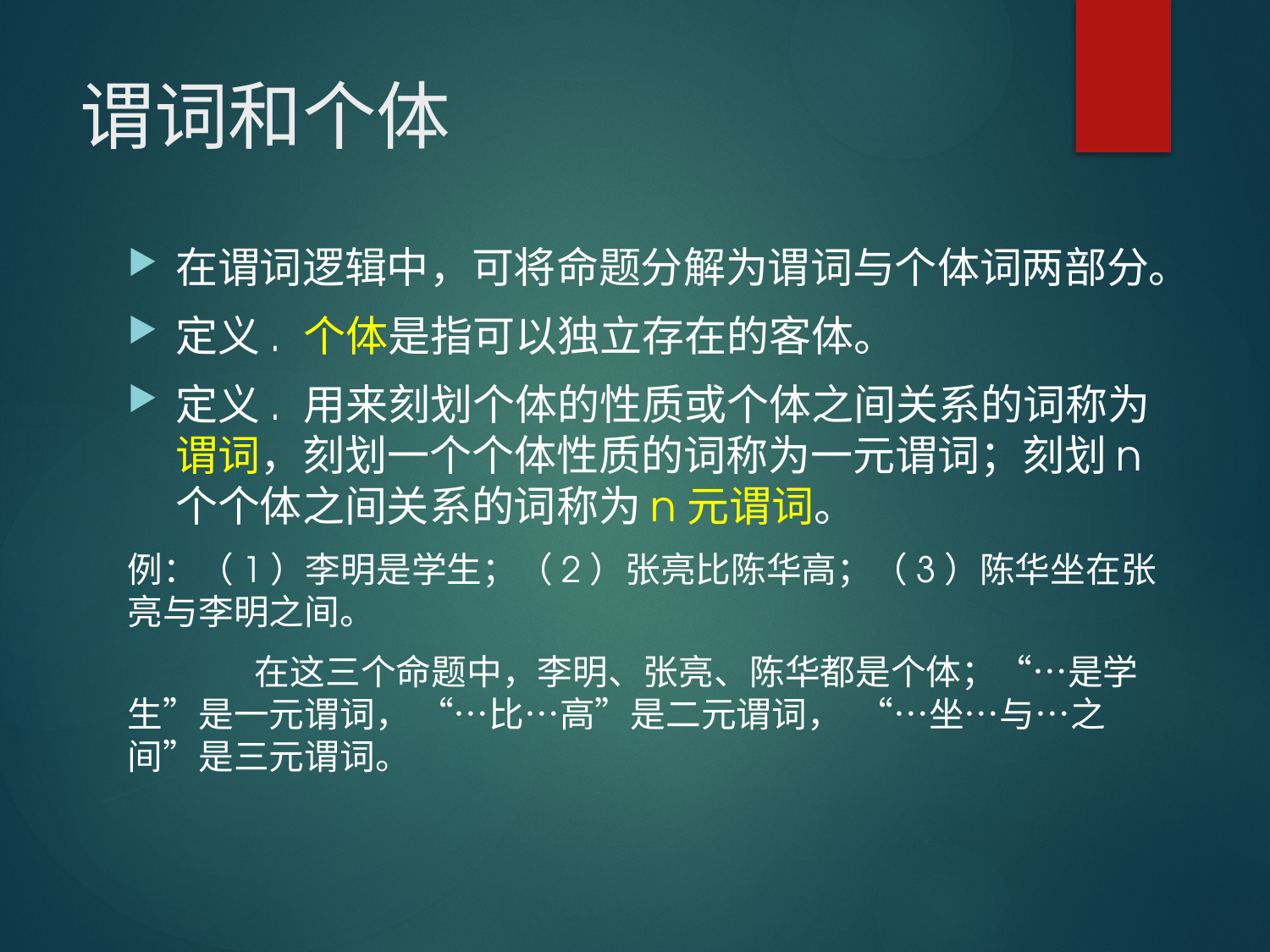

# 谓词和个体
在谓词逻辑中，可将命题分解为谓词与个体词两部分。
定义. 个体是指可以独立存在的客体。
定义. 用来刻划个体的性质或个体之间关系的词称为谓词，刻划一个个体性质的词称为一元谓词；刻划n个个体之间关系的词称为n元谓词。
例：（1）李明是学生；（2）张亮比陈华高；（3）陈华坐在张亮与李明之间。
	在这三个命题中，李明、张亮、陈华都是个体；“…是学生”是一元谓词， “…比…高”是二元谓词，  “…坐…与…之间”是三元谓词。